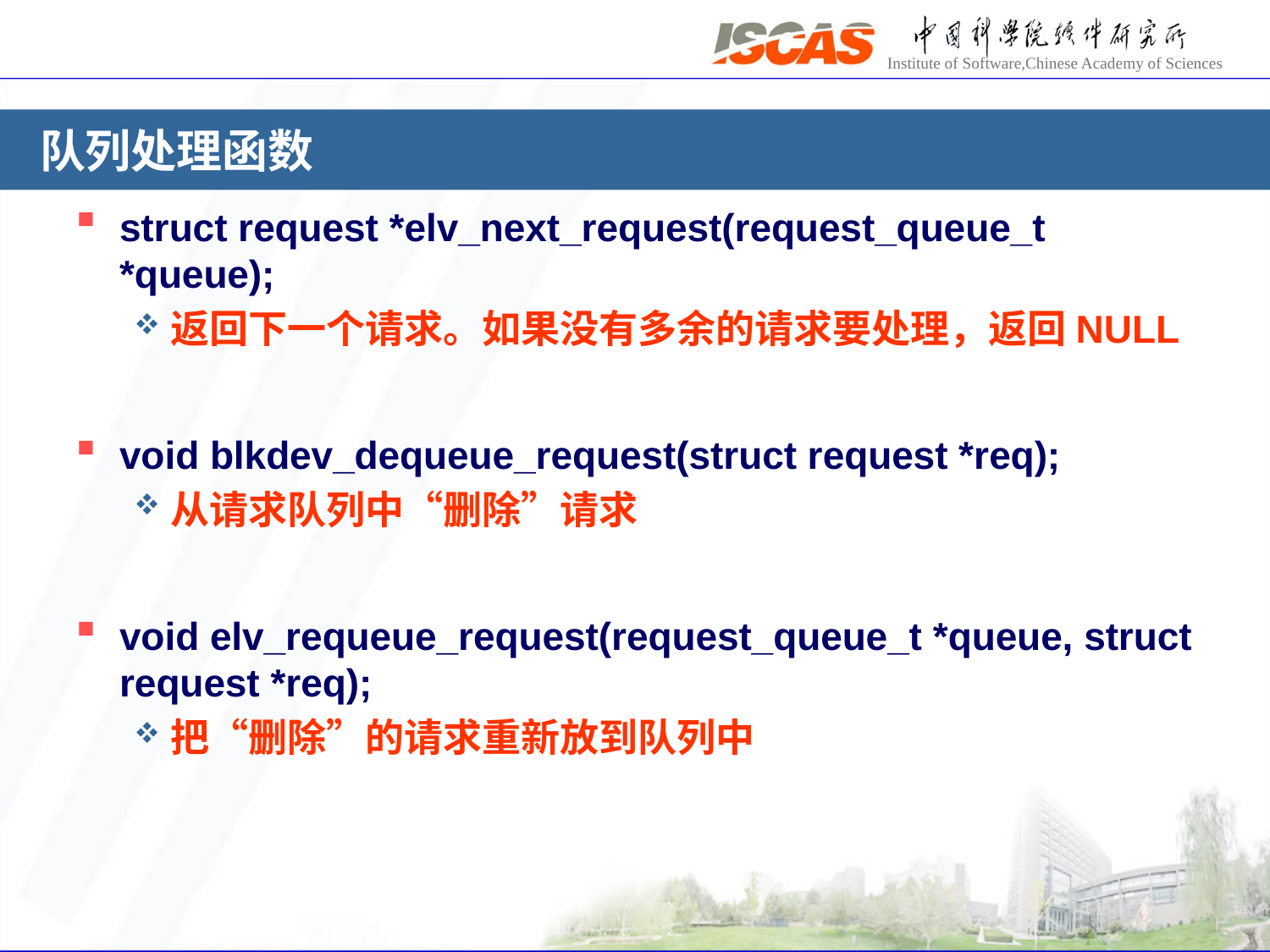

# 队列处理函数
struct request *elv_next_request(request_queue_t *queue);
返回下一个请求。如果没有多余的请求要处理，返回NULL

void blkdev_dequeue_request(struct request *req);
从请求队列中“删除”请求

void elv_requeue_request(request_queue_t *queue, struct request *req);
把“删除”的请求重新放到队列中